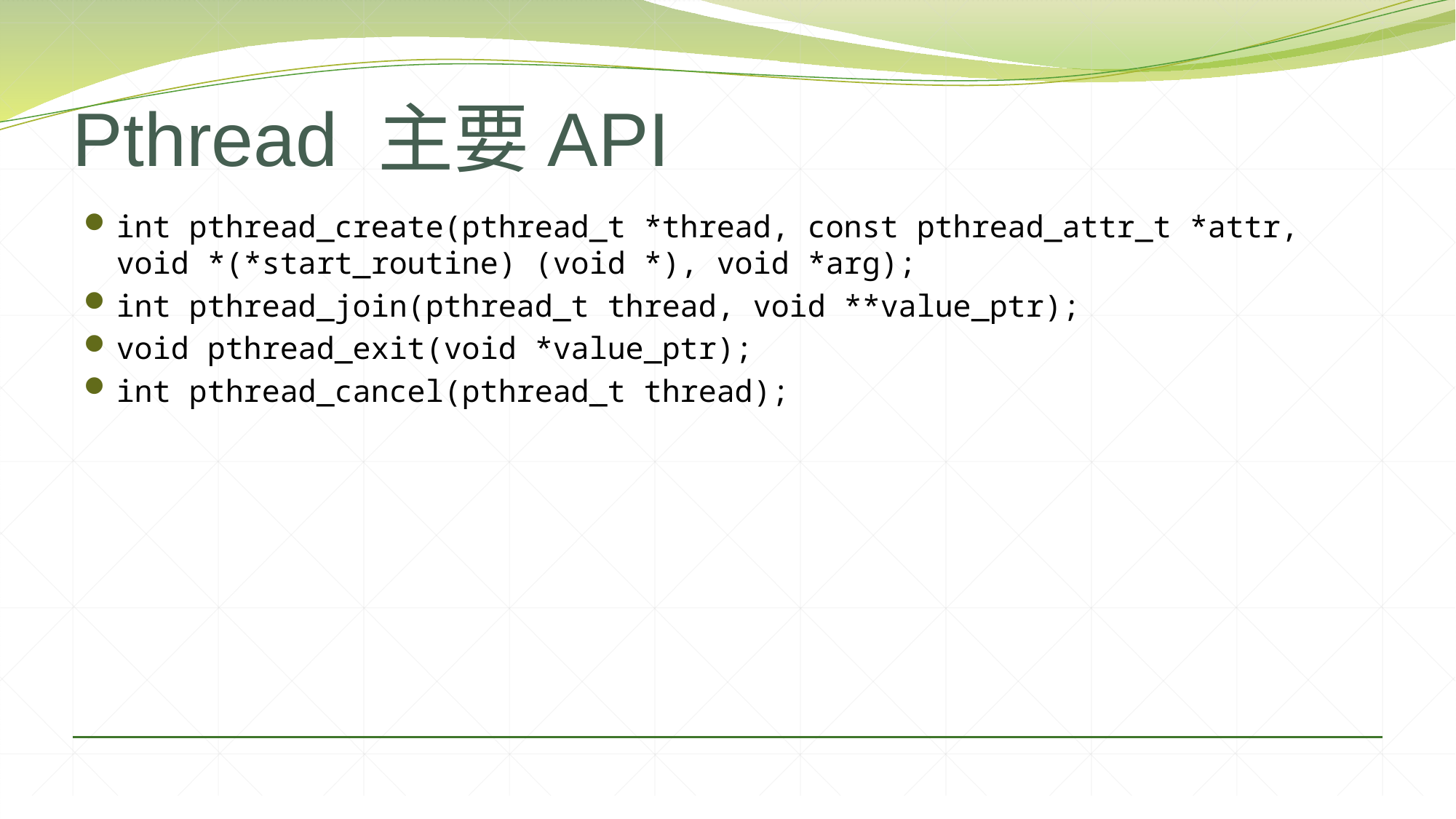

# Pthread 主要API
int pthread_create(pthread_t *thread, const pthread_attr_t *attr, void *(*start_routine) (void *), void *arg);
int pthread_join(pthread_t thread, void **value_ptr);
void pthread_exit(void *value_ptr);
int pthread_cancel(pthread_t thread);